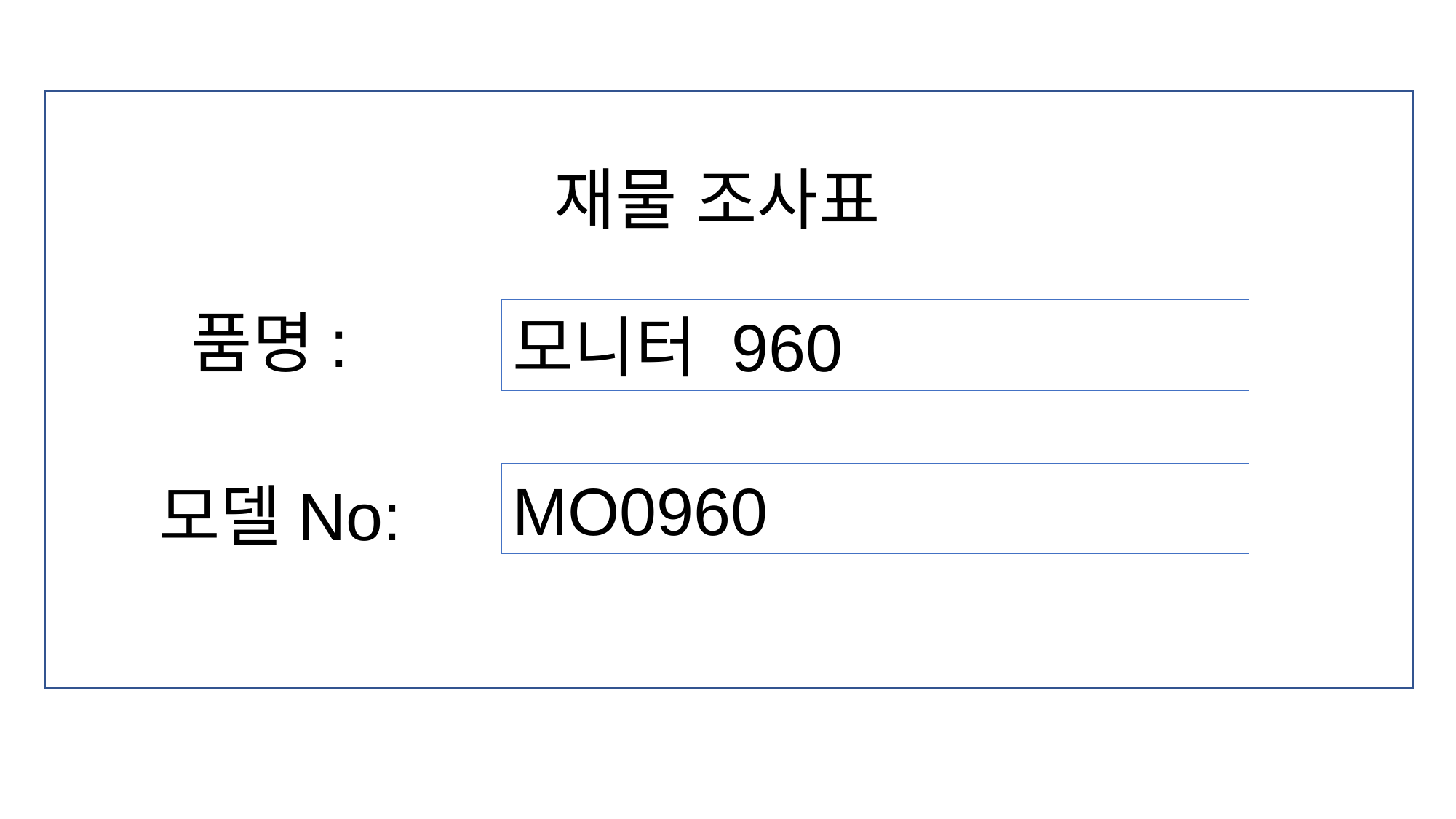

재물 조사표
품명:
모니터 960
MO0960
모델No: